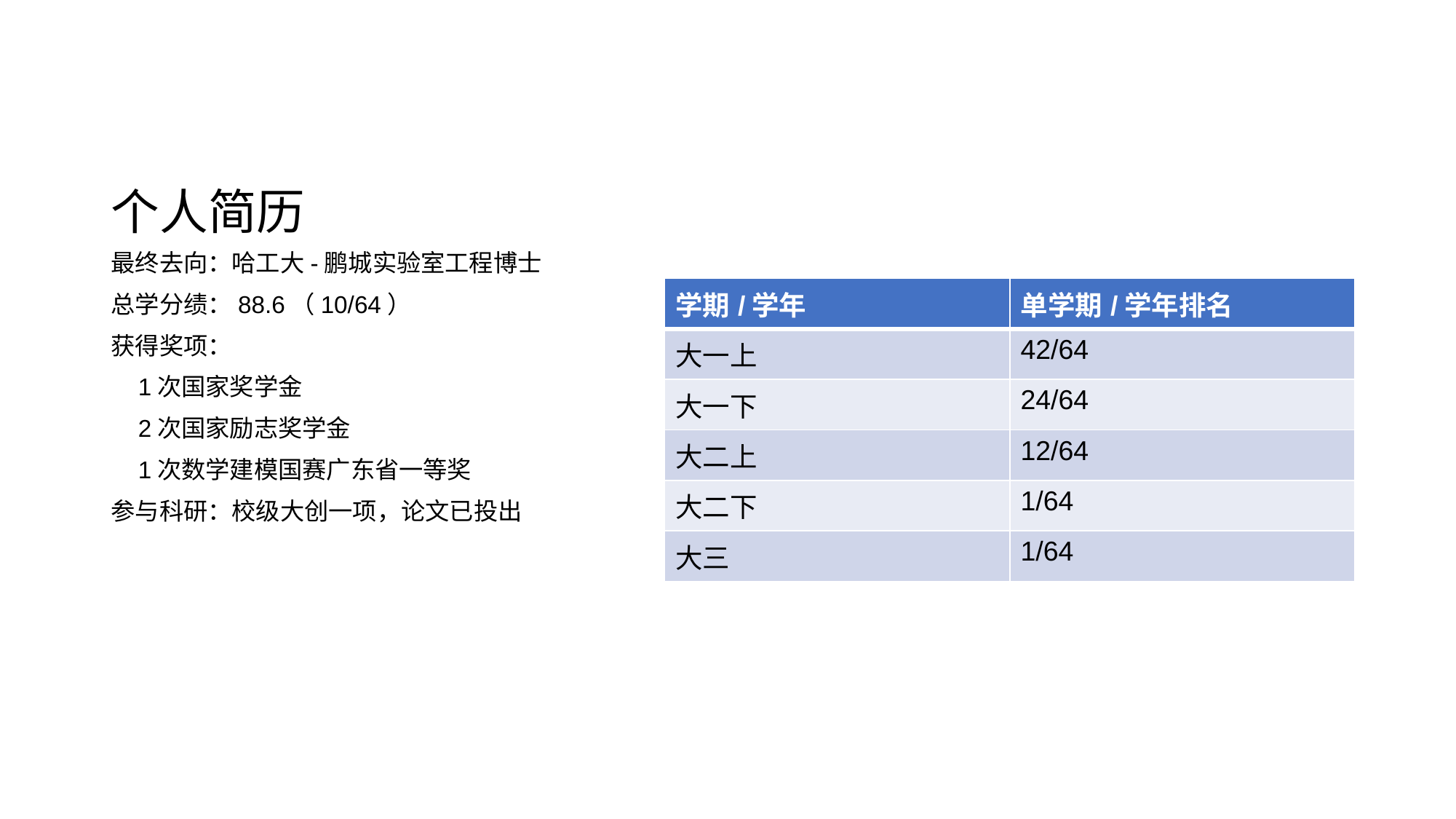

# 个人简历
最终去向：哈工大-鹏城实验室工程博士
总学分绩：88.6（10/64）
获得奖项：
    1次国家奖学金
    2次国家励志奖学金
    1次数学建模国赛广东省一等奖
参与科研：校级大创一项，论文已投出
| 学期/学年 | 单学期/学年排名 |
| --- | --- |
| 大一上 | 42/64 |
| 大一下 | 24/64 |
| 大二上 | 12/64 |
| 大二下 | 1/64 |
| 大三 | 1/64 |